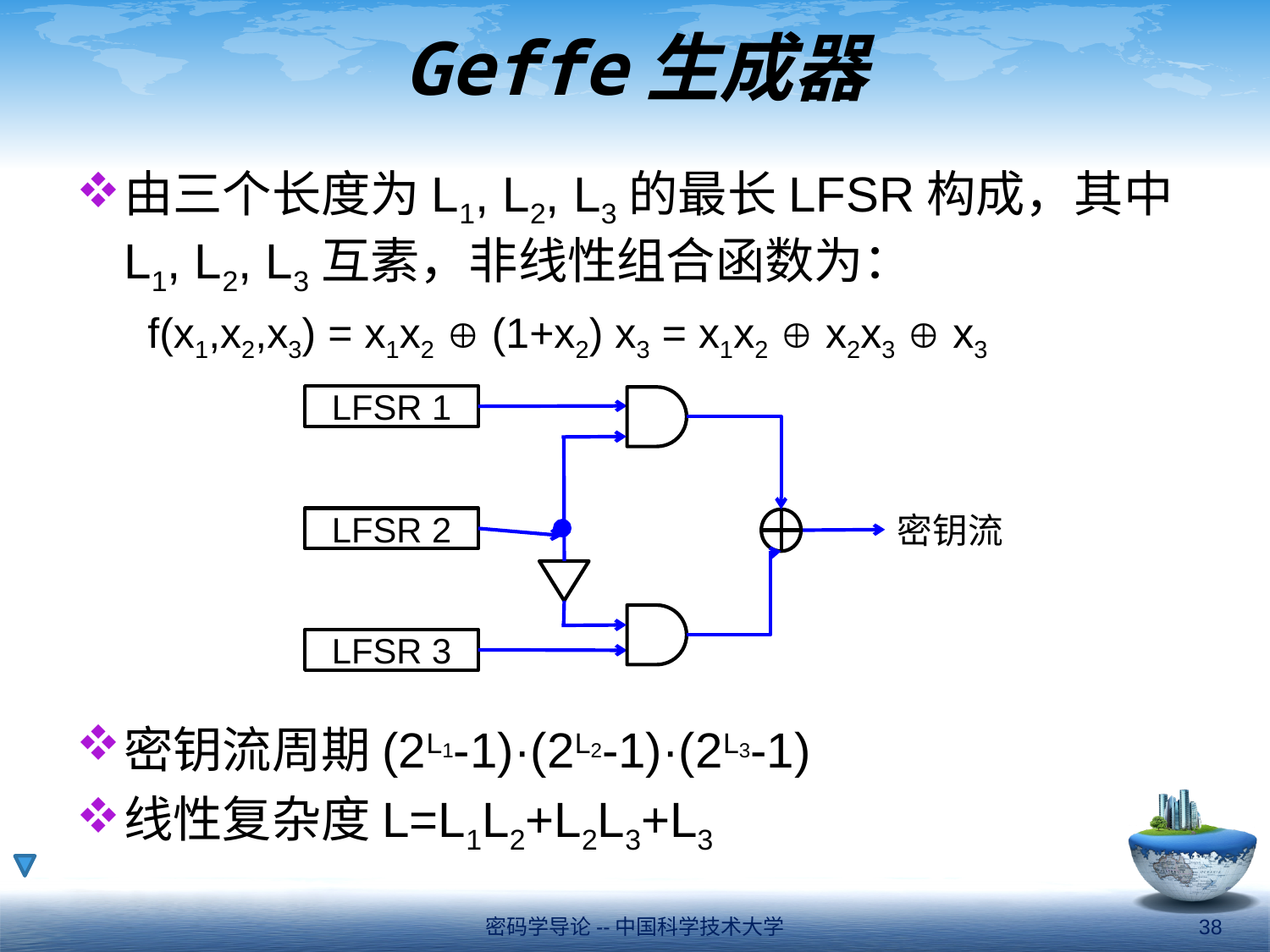

# Geffe生成器
由三个长度为L1, L2, L3的最长LFSR构成，其中L1, L2, L3互素，非线性组合函数为：
	  f(x1,x2,x3) = x1x2 ⊕ (1+x2) x3 = x1x2 ⊕ x2x3 ⊕ x3

密钥流周期(2L1-1)·(2L2-1)·(2L3-1)
线性复杂度L=L1L2+L2L3+L3
LFSR 1

密钥流
LFSR 2

LFSR 3

密码学导论--中国科学技术大学
38